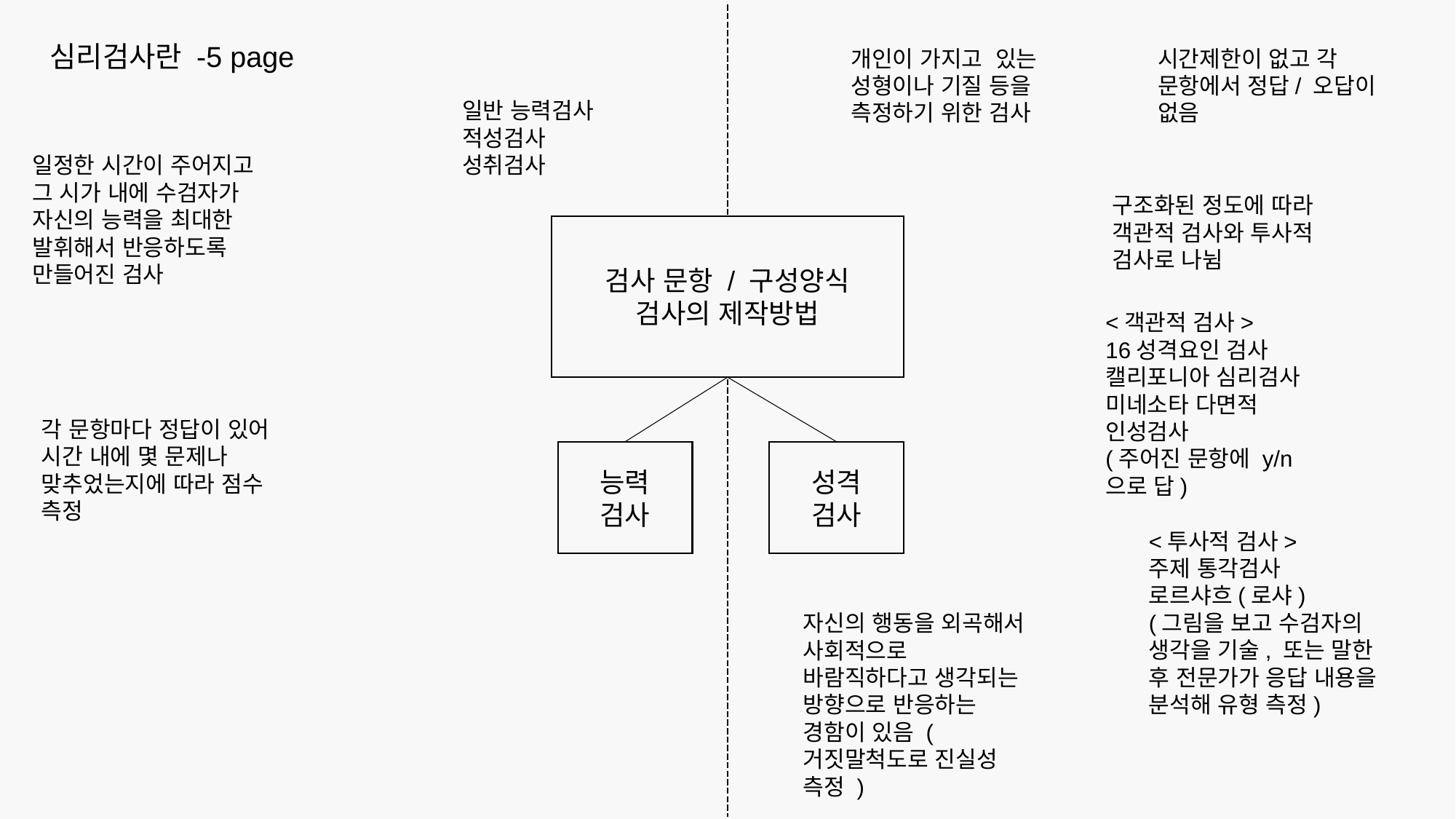

심리검사란 -5 page
개인이 가지고  있는 성형이나 기질 등을 측정하기 위한 검사
시간제한이 없고 각 문항에서 정답/ 오답이 없음
일반 능력검사
적성검사
성취검사
일정한 시간이 주어지고 그 시가 내에 수검자가 자신의 능력을 최대한 발휘해서 반응하도록 만들어진 검사
구조화된 정도에 따라 객관적 검사와 투사적 검사로 나뉨
검사 문항 / 구성양식
검사의 제작방법
<객관적 검사>
16성격요인 검사
캘리포니아 심리검사
미네소타 다면적 인성검사
(주어진 문항에 y/n으로 답)
각 문항마다 정답이 있어 시간 내에 몇 문제나 맞추었는지에 따라 점수 측정
능력
검사
성격
검사
<투사적 검사>
주제 통각검사
로르샤흐(로샤)
(그림을 보고 수검자의 생각을 기술, 또는 말한 후 전문가가 응답 내용을 분석해 유형 측정)
자신의 행동을 외곡해서 사회적으로 바람직하다고 생각되는 방향으로 반응하는 경함이 있음 (거짓말척도로 진실성 측정 )